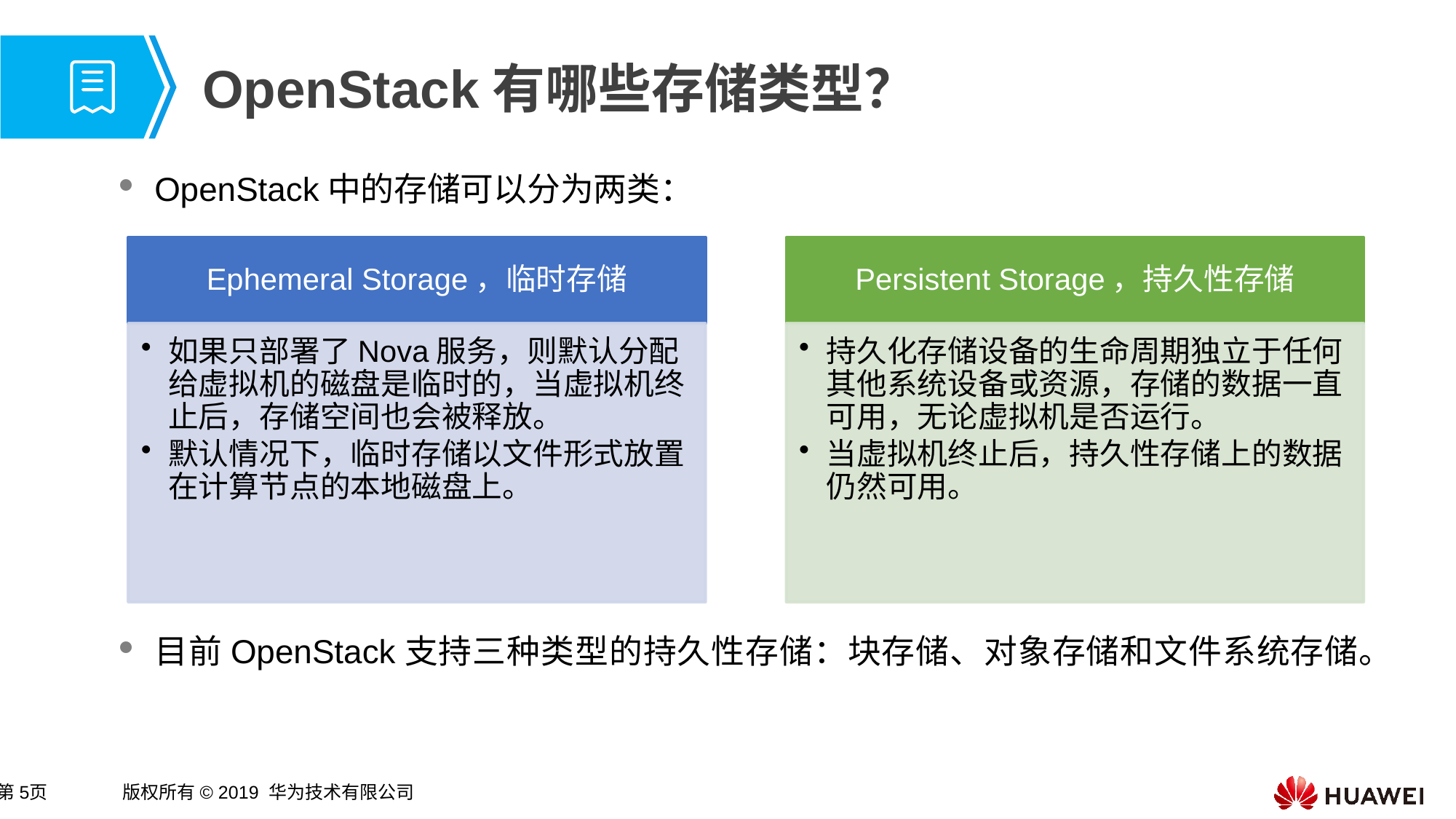

# OpenStack有哪些存储类型？
OpenStack中的存储可以分为两类：

目前OpenStack支持三种类型的持久性存储：块存储、对象存储和文件系统存储。
Ephemeral Storage，临时存储
如果只部署了Nova服务，则默认分配给虚拟机的磁盘是临时的，当虚拟机终止后，存储空间也会被释放。
默认情况下，临时存储以文件形式放置在计算节点的本地磁盘上。
Persistent Storage，持久性存储
持久化存储设备的生命周期独立于任何其他系统设备或资源，存储的数据一直可用，无论虚拟机是否运行。
当虚拟机终止后，持久性存储上的数据仍然可用。